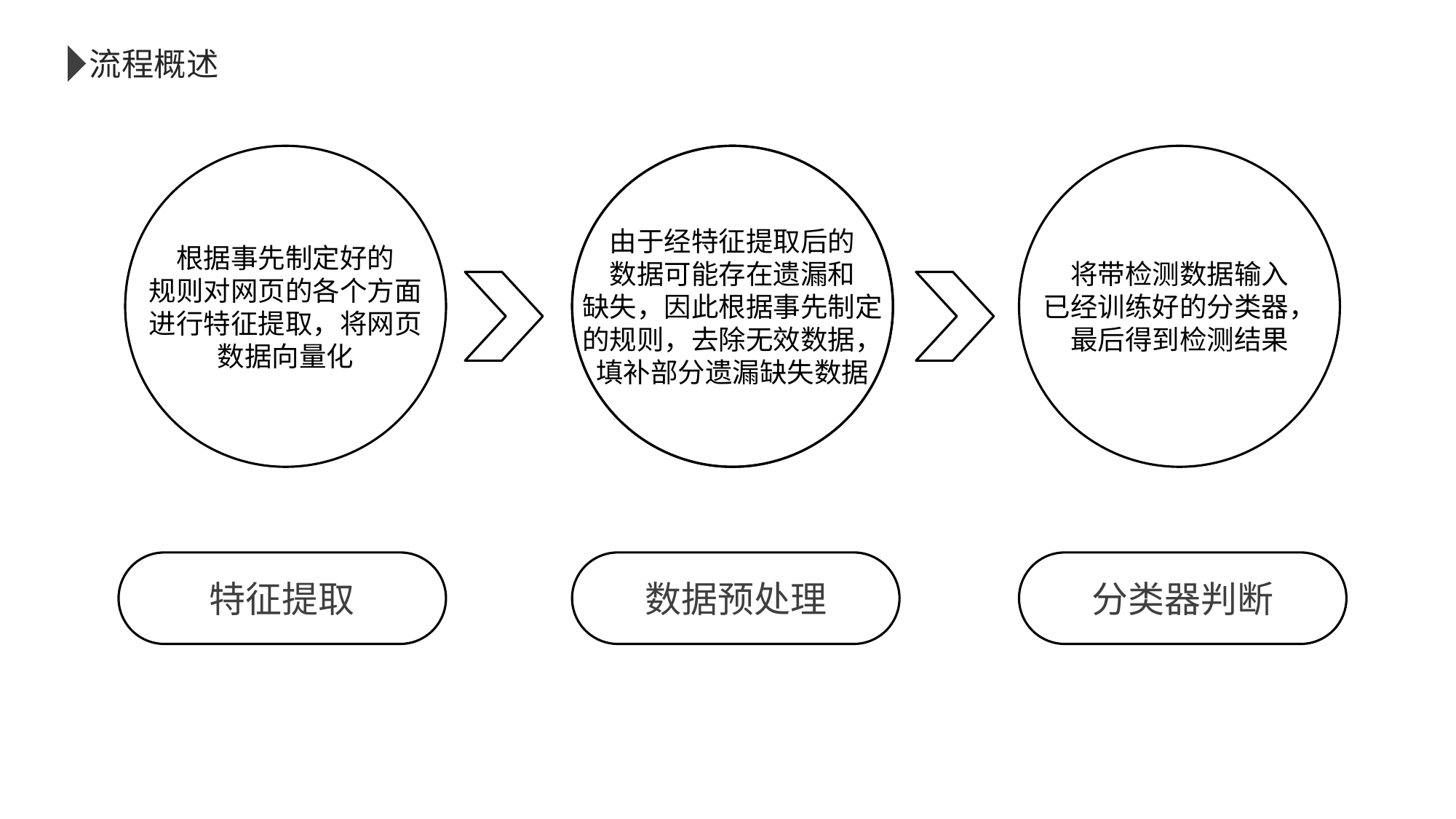

流程概述

根据事先制定好的
规则对网页的各个方面
进行特征提取，将网页
数据向量化

由于经特征提取后的
数据可能存在遗漏和
缺失，因此根据事先制定
的规则，去除无效数据，
填补部分遗漏缺失数据

将带检测数据输入
已经训练好的分类器，
最后得到检测结果

特征提取
数据预处理
分类器判断